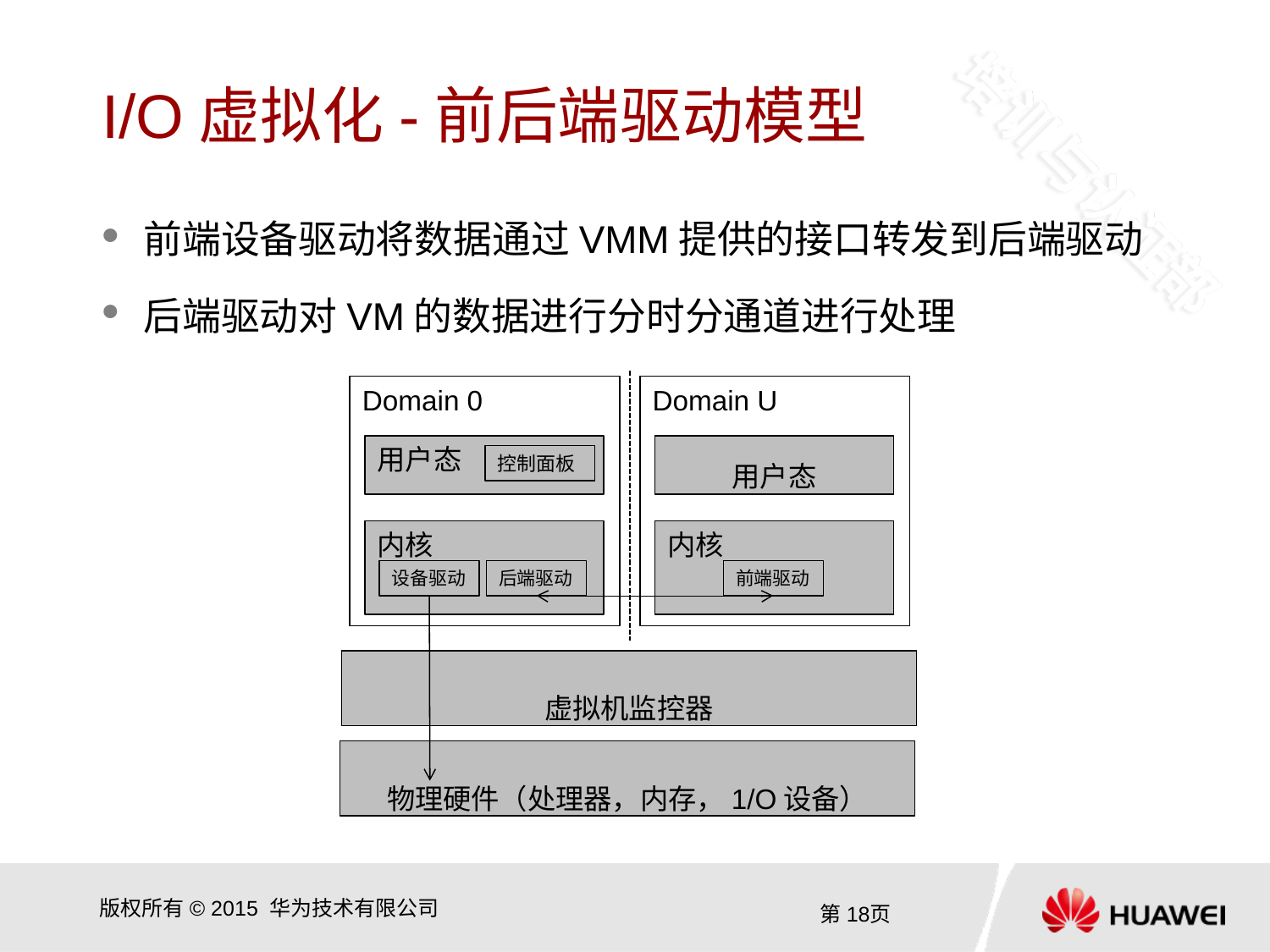

# I/O虚拟化-前后端驱动模型
前端设备驱动将数据通过VMM提供的接口转发到后端驱动
后端驱动对VM的数据进行分时分通道进行处理
Domain 0
Domain U
用户态
用户态
控制面板
内核
内核
设备驱动
后端驱动
前端驱动
虚拟机监控器
物理硬件（处理器，内存，1/O设备）